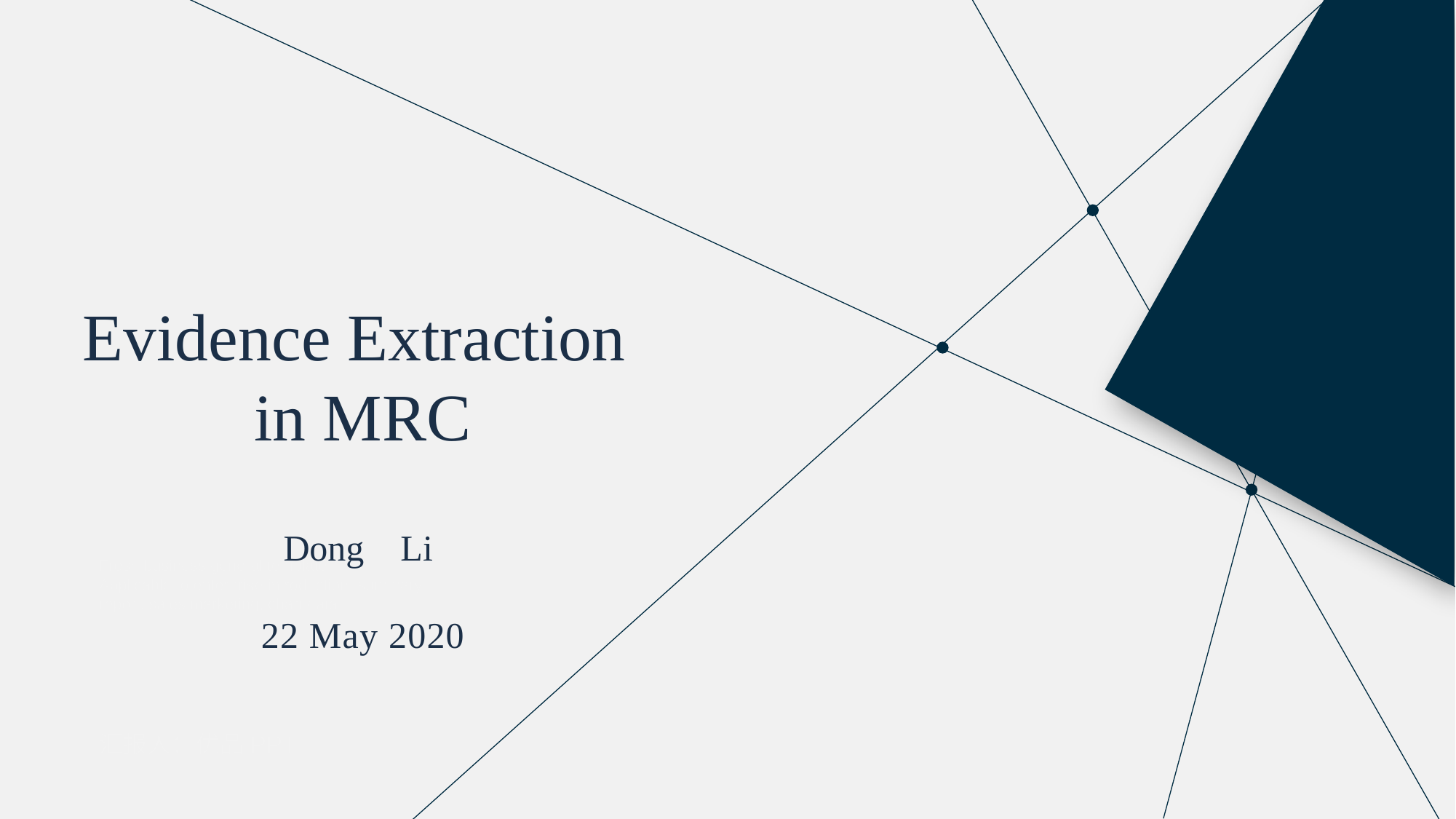

Evidence Extraction
in MRC

Dong    Li
22 May 2020

Fresh business general template
Applicable to enterprise introduction, summary report, sales marketing, chart data
汇报人：优品PPT